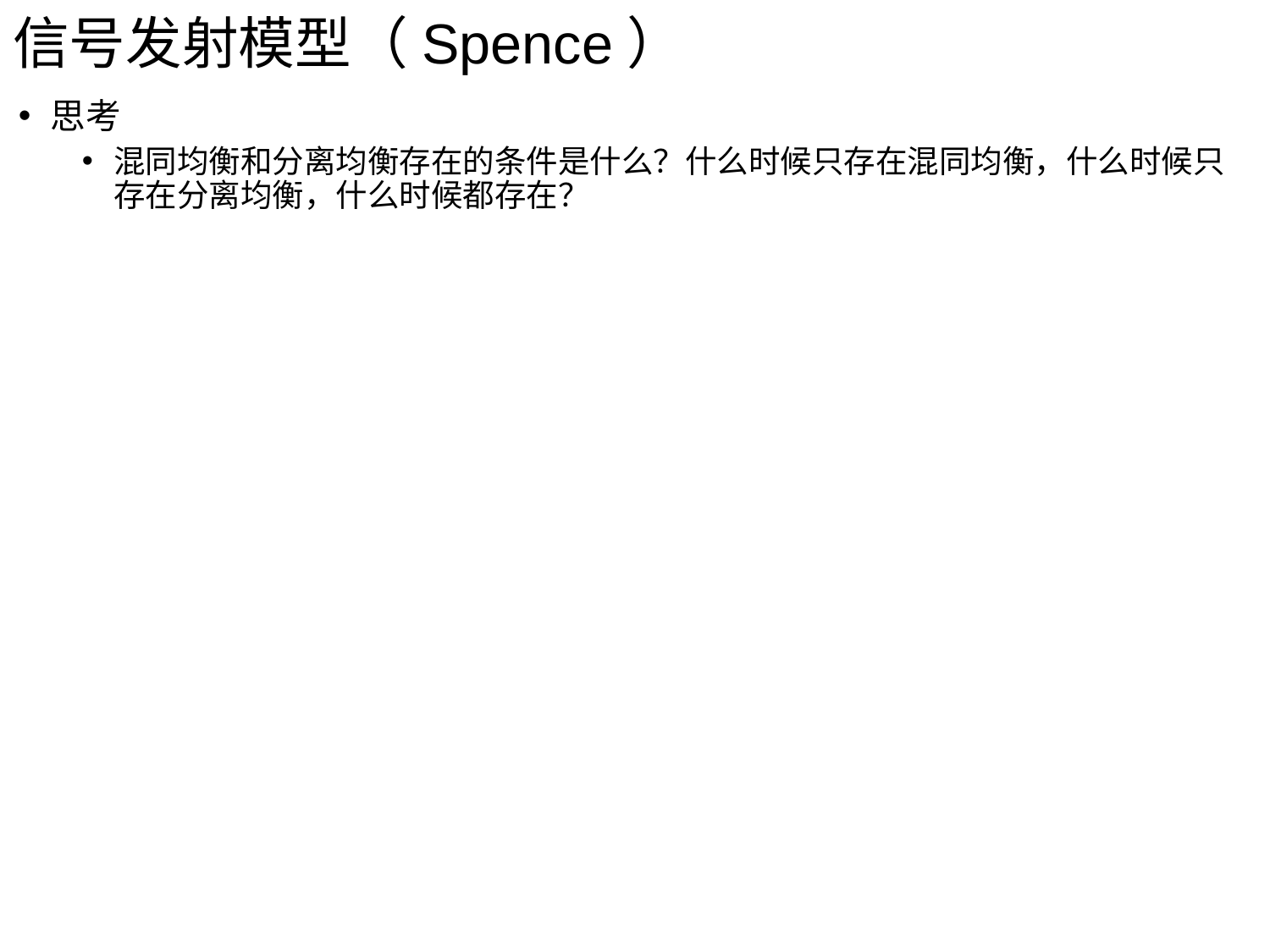

# 信号发射模型（Spence）
思考
混同均衡和分离均衡存在的条件是什么？什么时候只存在混同均衡，什么时候只存在分离均衡，什么时候都存在？